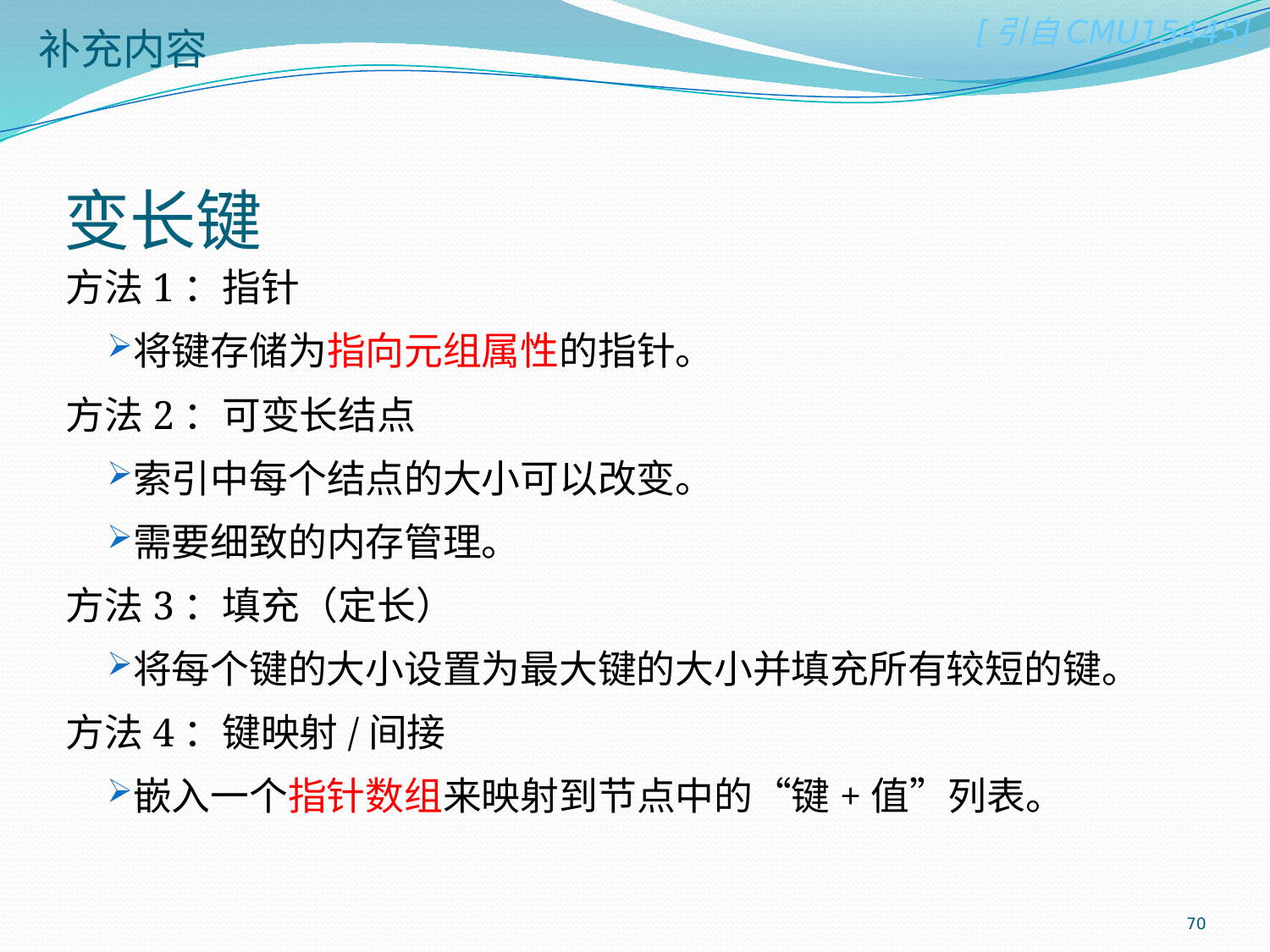

补充内容
# 变长键
方法1：指针
将键存储为指向元组属性的指针。
方法2：可变长结点
索引中每个结点的大小可以改变。
需要细致的内存管理。
方法3：填充（定长）
将每个键的大小设置为最大键的大小并填充所有较短的键。
方法4：键映射/间接
嵌入一个指针数组来映射到节点中的“键+值”列表。
70